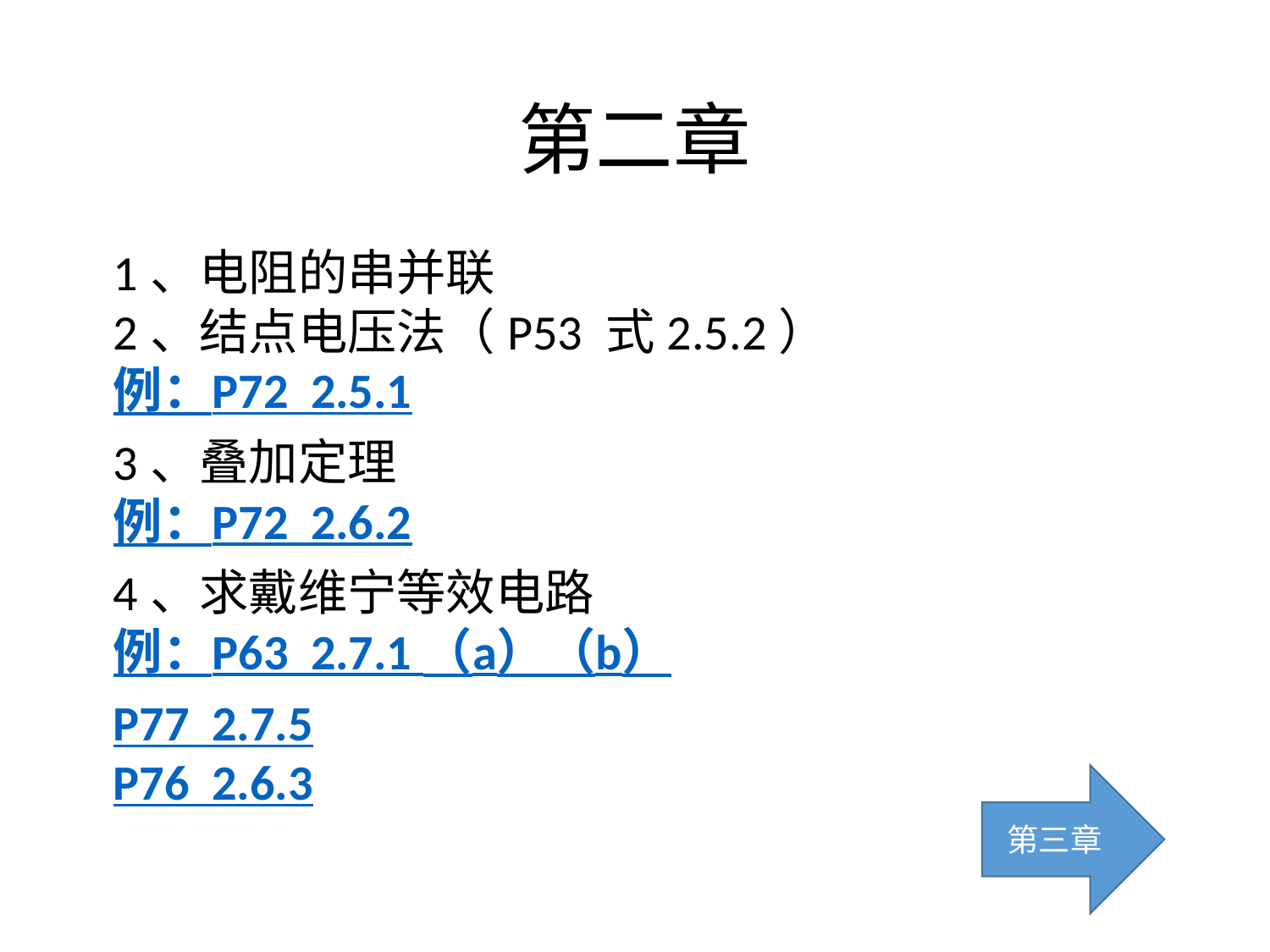

# 第二章
1、电阻的串并联
2、结点电压法（P53 式2.5.2）
例：P72  2.5.1
3、叠加定理
例：P72  2.6.2
4、求戴维宁等效电路
例：P63  2.7.1 （a）（b）
P77  2.7.5
P76  2.6.3
第三章